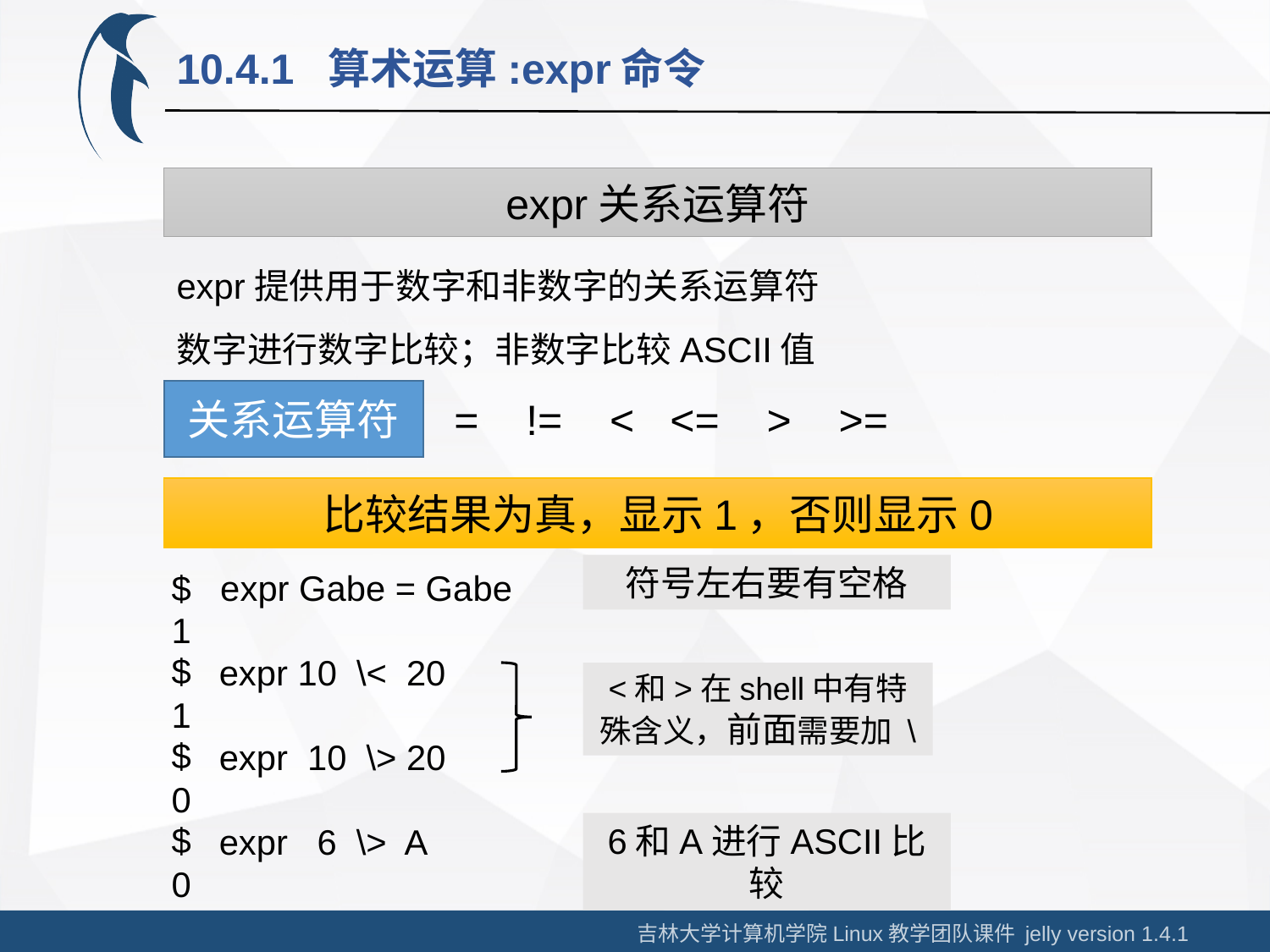

10.4.1  算术运算:expr命令
expr关系运算符
expr提供用于数字和非数字的关系运算符
数字进行数字比较；非数字比较ASCII值
关系运算符
=    !=    <   <=    >    >=
比较结果为真，显示1，否则显示0
$   expr Gabe = Gabe
1
expr 10  \<  20
1
expr  10  \> 20
0
expr   6  \>  A
0
符号左右要有空格

<和>在shell中有特殊含义，前面需要加 \
6和A进行ASCII比较